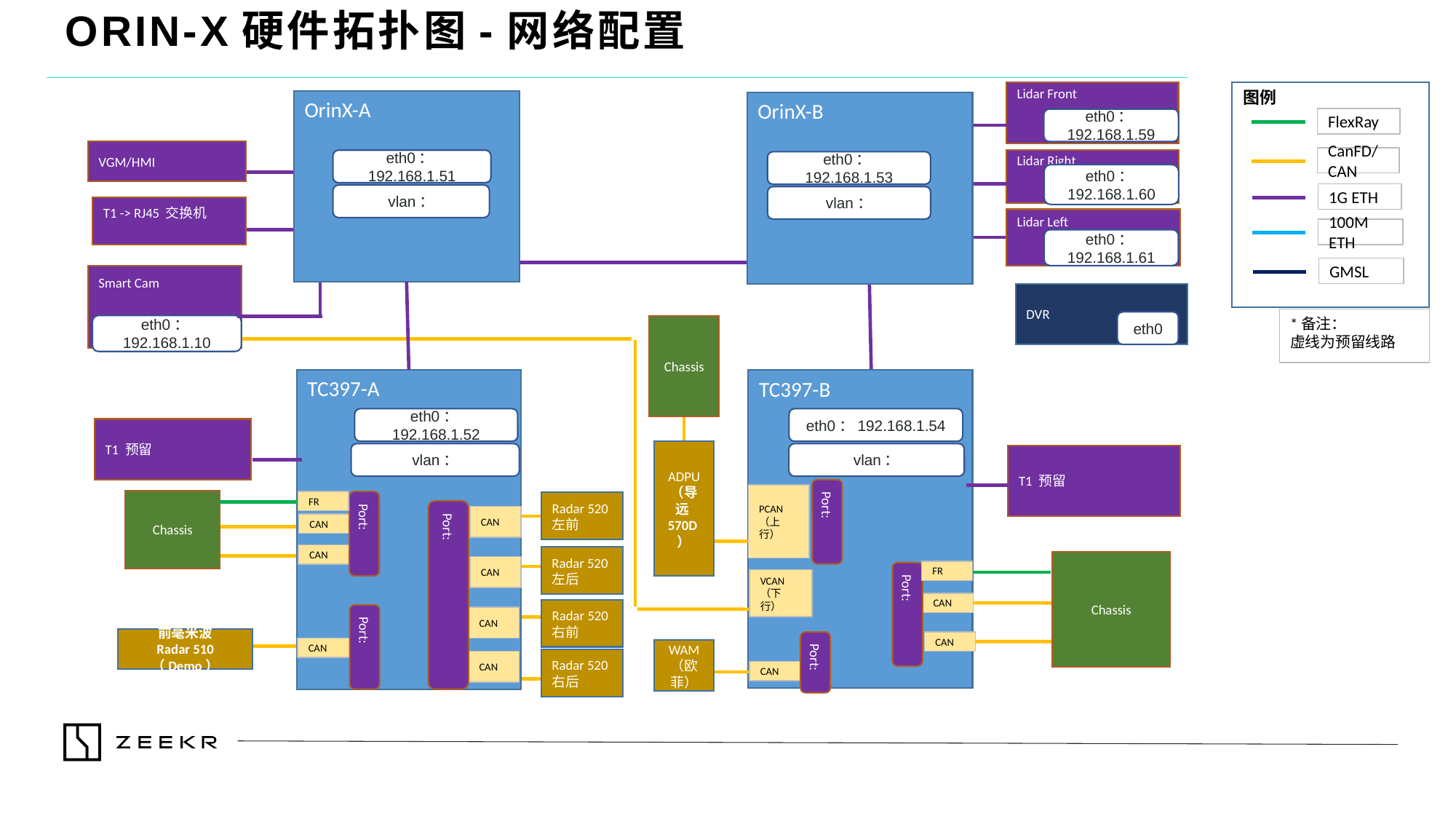

ORIN-X硬件拓扑图-网络配置
Lidar Front

图例
FlexRay
CanFD/CAN
1G ETH
100M ETH
GMSL
*备注：
虚线为预留线路
OrinX-A
OrinX-B
eth0：192.168.1.59
VGM/HMI
eth0：192.168.1.51
Lidar Right

eth0：192.168.1.53
eth0：192.168.1.60
vlan：
vlan：
T1 -> RJ45 交换机

Lidar Left

eth0：192.168.1.61
Smart Cam

DVR
eth0
eth0：192.168.1.10
Chassis
TC397-A
TC397-B
eth0：192.168.1.52
eth0：192.168.1.54
T1 预留
ADPU
（导远570D）
vlan：
vlan：
T1 预留
PCAN（上行）
Chassis
FR
Radar 520 左前
CAN
Port:
CAN
Port:
CAN
Radar 520 左后
Chassis
CAN
FR
VCAN（下行）
Port:
CAN
Port:
Radar 520 右前
CAN
前毫米波
Radar 510 （Demo）
CAN
Port:
CAN
WAM
（欧菲）
Port:
Radar 520 右后
CAN
CAN
15